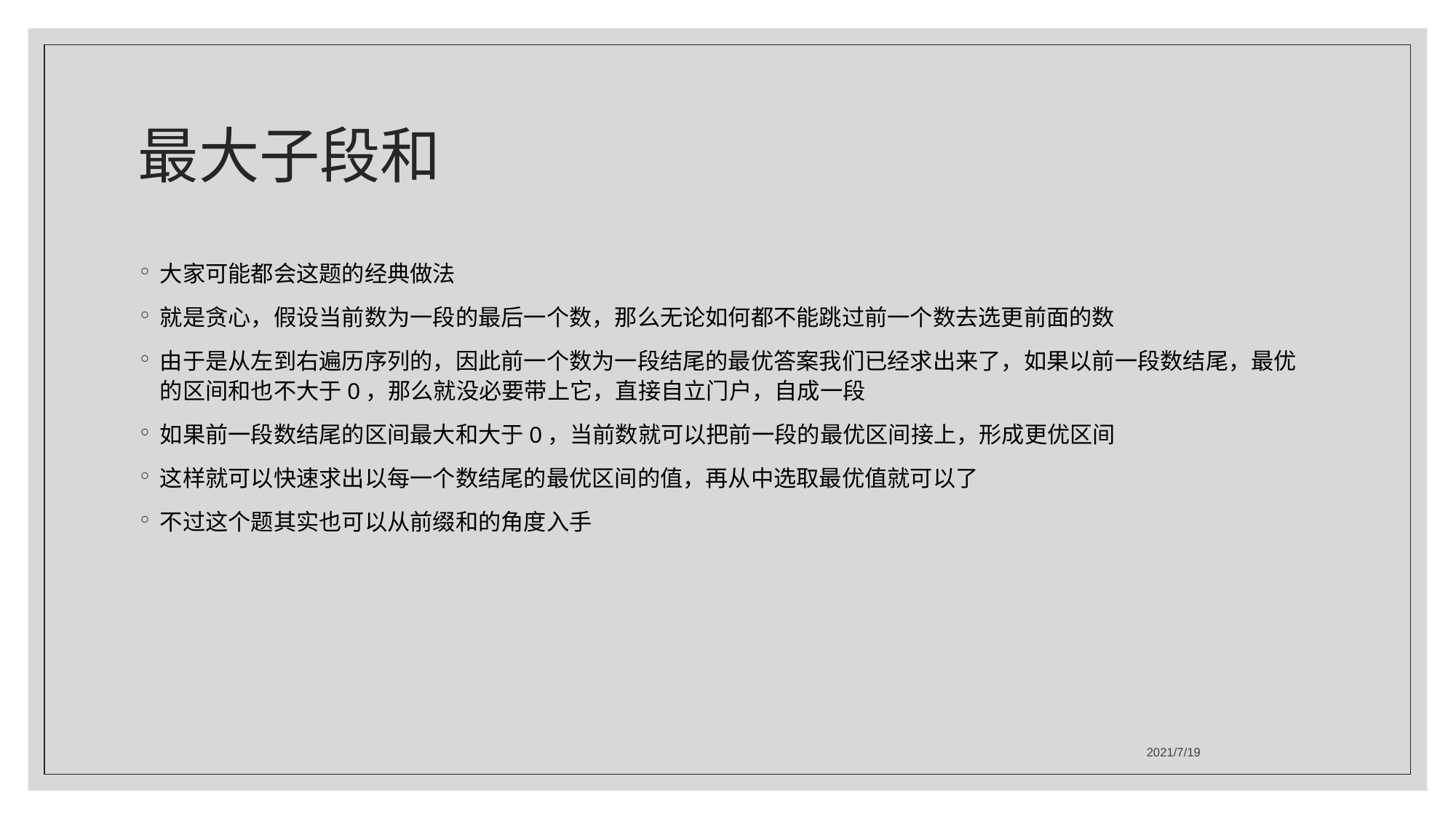

# 最大子段和
大家可能都会这题的经典做法
就是贪心，假设当前数为一段的最后一个数，那么无论如何都不能跳过前一个数去选更前面的数
由于是从左到右遍历序列的，因此前一个数为一段结尾的最优答案我们已经求出来了，如果以前一段数结尾，最优的区间和也不大于0，那么就没必要带上它，直接自立门户，自成一段
如果前一段数结尾的区间最大和大于0，当前数就可以把前一段的最优区间接上，形成更优区间
这样就可以快速求出以每一个数结尾的最优区间的值，再从中选取最优值就可以了
不过这个题其实也可以从前缀和的角度入手
2021/7/19